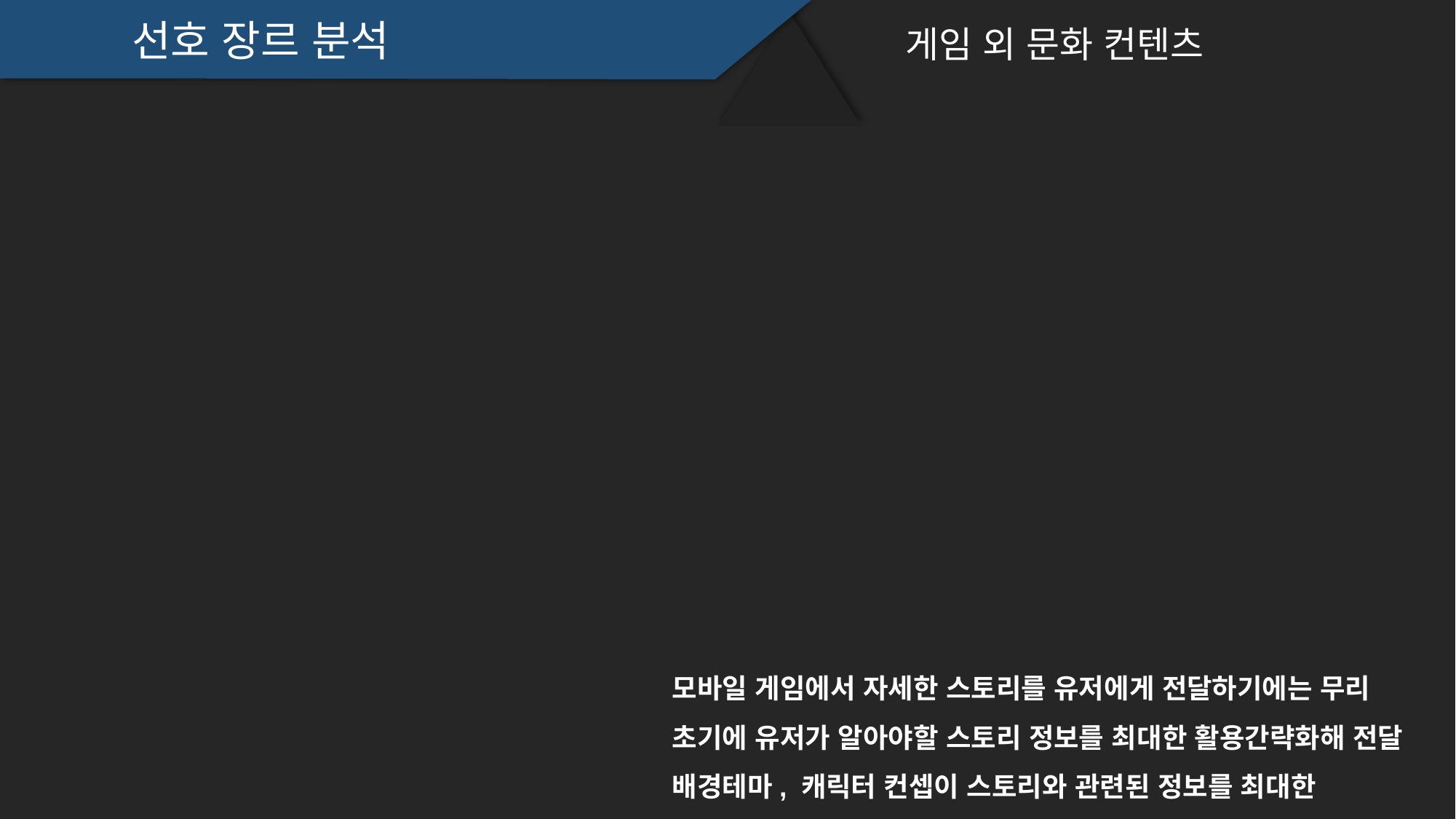

점선은 빼는 것이 더 전달력이 좋음. 영화 애니메이션, 만화 내용은 꼭~ 필요할까?
만약 필요하다고 느꼈다면 왜? 넣게 되었는지에 대한 고민을 해볼 것!
문화적인 접금은 있지만 게임적 분석은 상대적으로 부족하다. 예를 들어 액션, 코믹, SF요소를 넣은 게임이 인기가 있는지 없다면 왜? 없는지 게임 자체가 없다면 왜? 없을까? 라는 고민이 필요하다.
선호 장르 분석
게임 외 문화 컨텐츠
모바일 게임에서 자세한 스토리를 유저에게 전달하기에는 무리
초기에 유저가 알아야할 스토리 정보를 최대한 활용간략화해 전달
배경테마, 캐릭터 컨셉이 스토리와 관련된 정보를 최대한